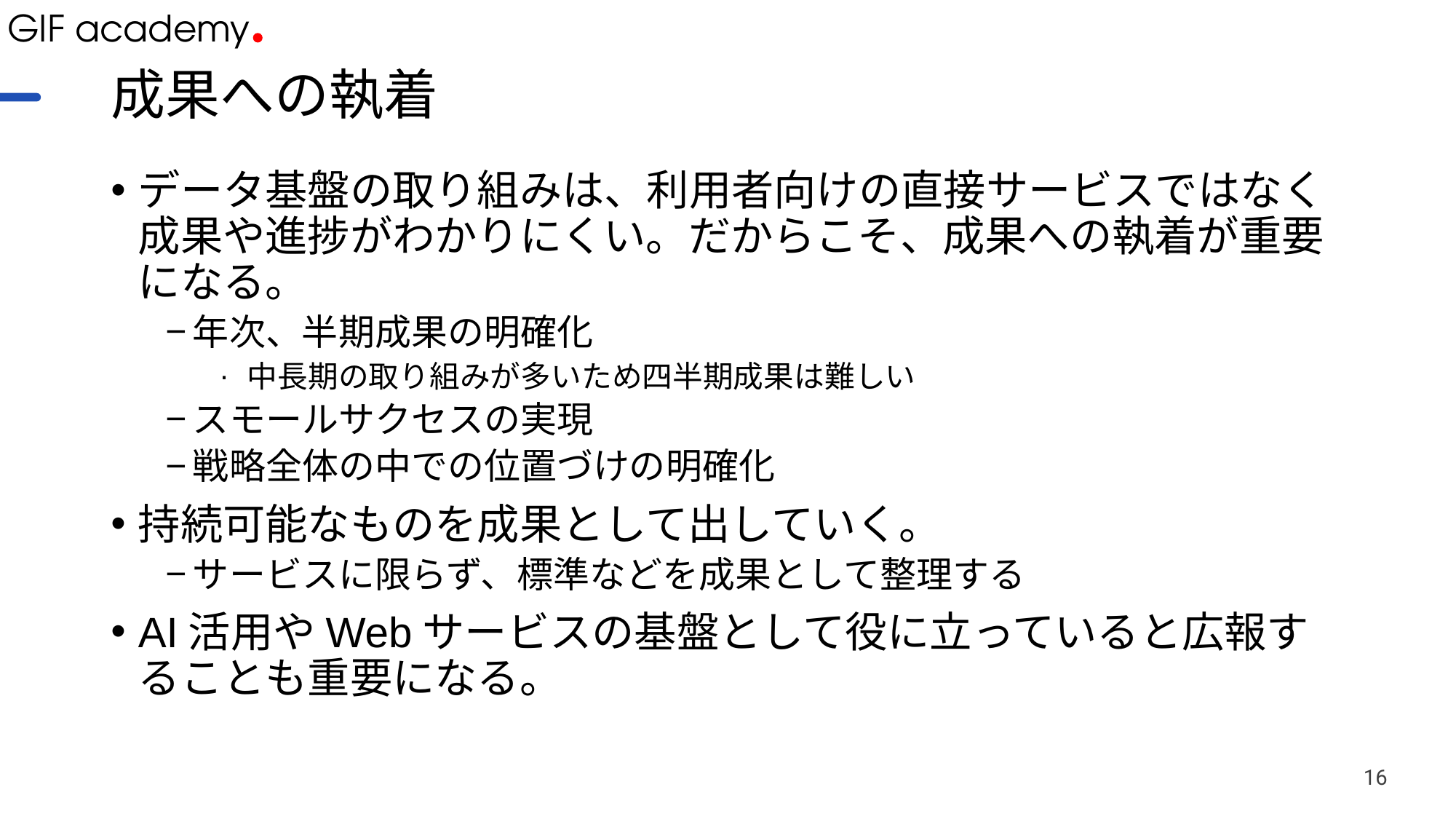

# 成果への執着
データ基盤の取り組みは、利用者向けの直接サービスではなく成果や進捗がわかりにくい。だからこそ、成果への執着が重要になる。
年次、半期成果の明確化
中長期の取り組みが多いため四半期成果は難しい
スモールサクセスの実現
戦略全体の中での位置づけの明確化
持続可能なものを成果として出していく。
サービスに限らず、標準などを成果として整理する
AI活用やWebサービスの基盤として役に立っていると広報することも重要になる。

16